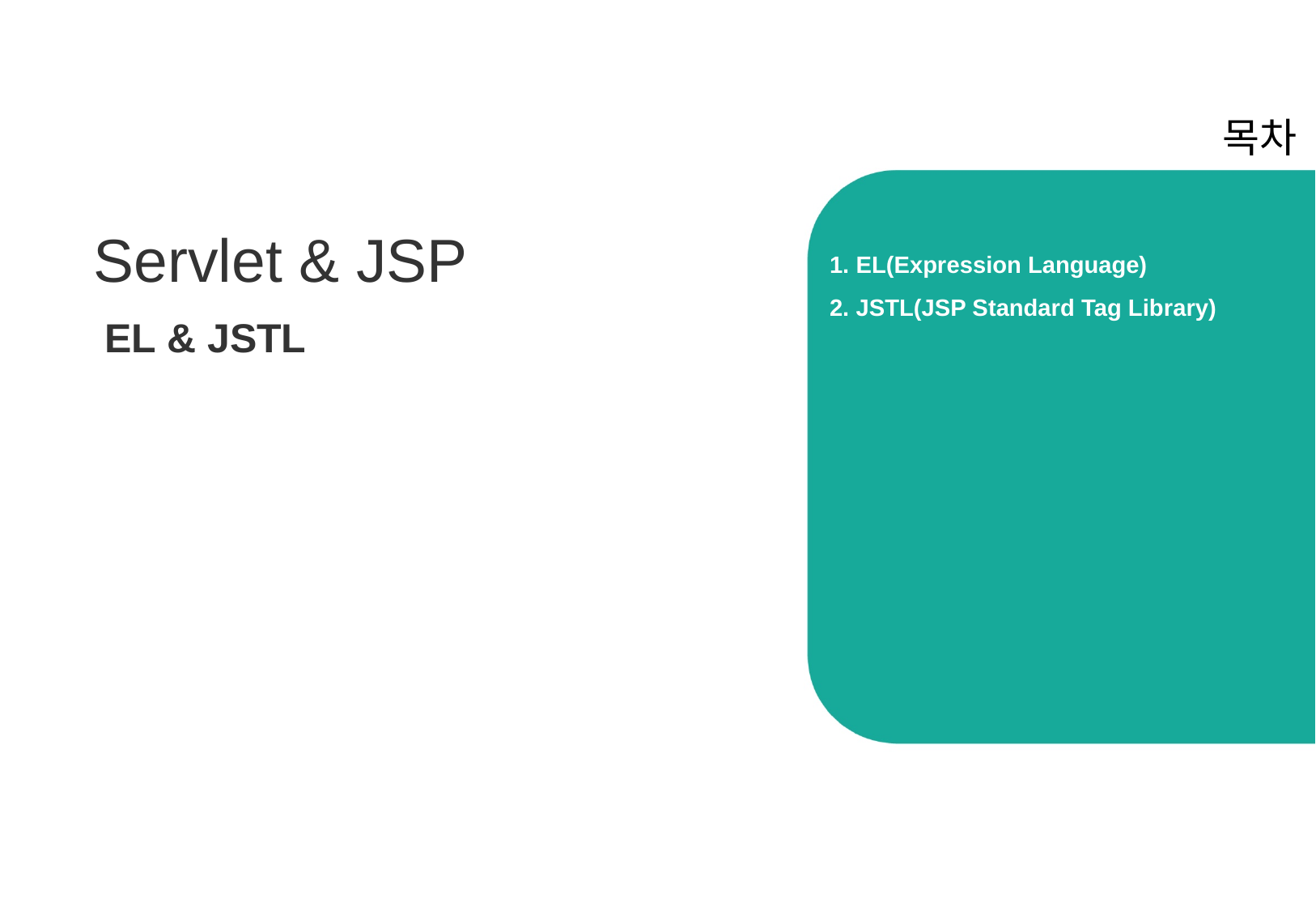

목차
1. EL(Expression Language)
2. JSTL(JSP Standard Tag Library)

Servlet & JSP
 EL & JSTL개요